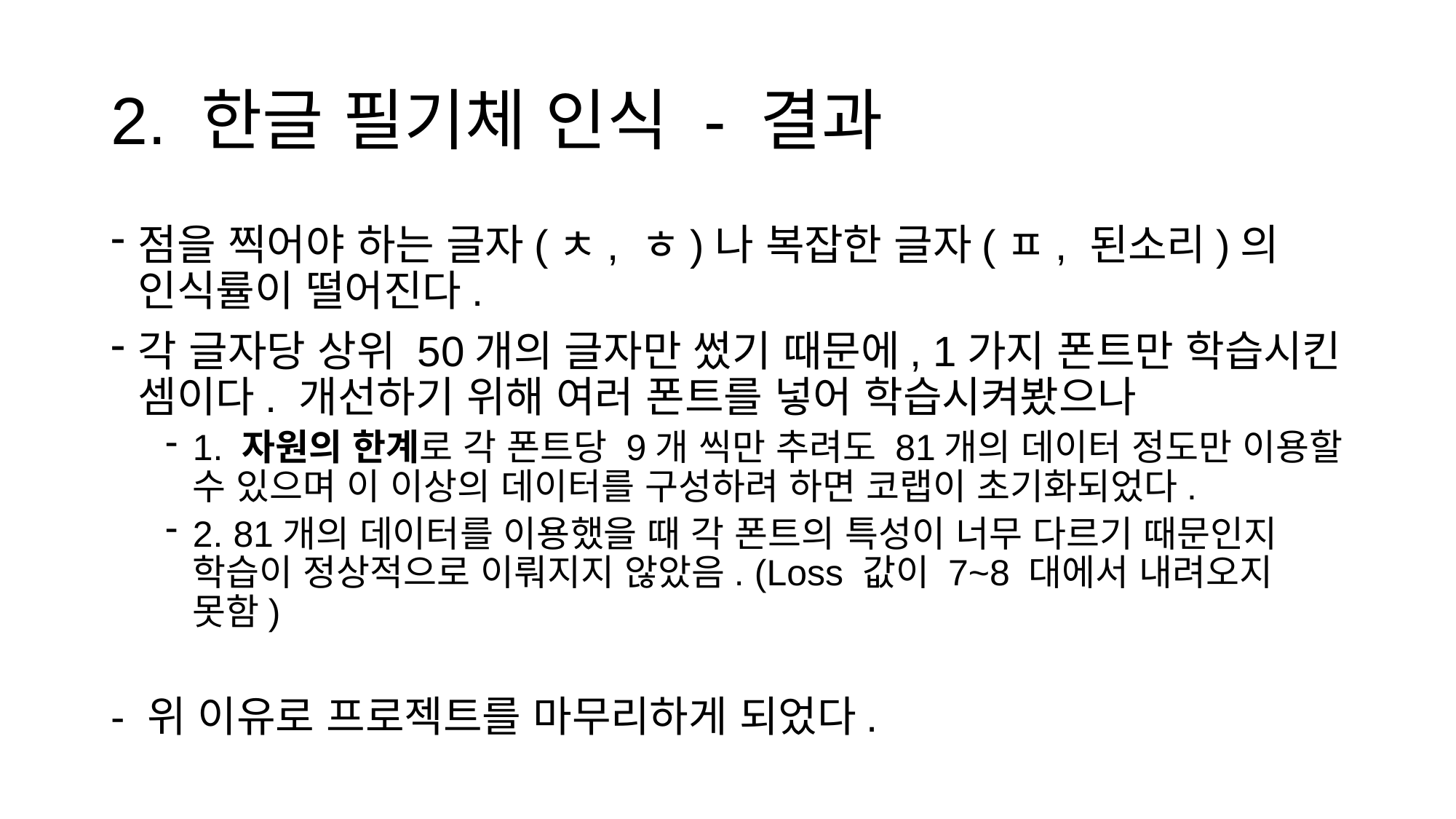

# 2. 한글 필기체 인식 - 결과
점을 찍어야 하는 글자(ㅊ, ㅎ)나 복잡한 글자(ㅍ, 된소리)의 인식률이 떨어진다.
각 글자당 상위 50개의 글자만 썼기 때문에, 1가지 폰트만 학습시킨 셈이다. 개선하기 위해 여러 폰트를 넣어 학습시켜봤으나
1. 자원의 한계로 각 폰트당 9개 씩만 추려도 81개의 데이터 정도만 이용할 수 있으며 이 이상의 데이터를 구성하려 하면 코랩이 초기화되었다.
2. 81개의 데이터를 이용했을 때 각 폰트의 특성이 너무 다르기 때문인지 학습이 정상적으로 이뤄지지 않았음. (Loss 값이 7~8 대에서 내려오지 못함)

- 위 이유로 프로젝트를 마무리하게 되었다.